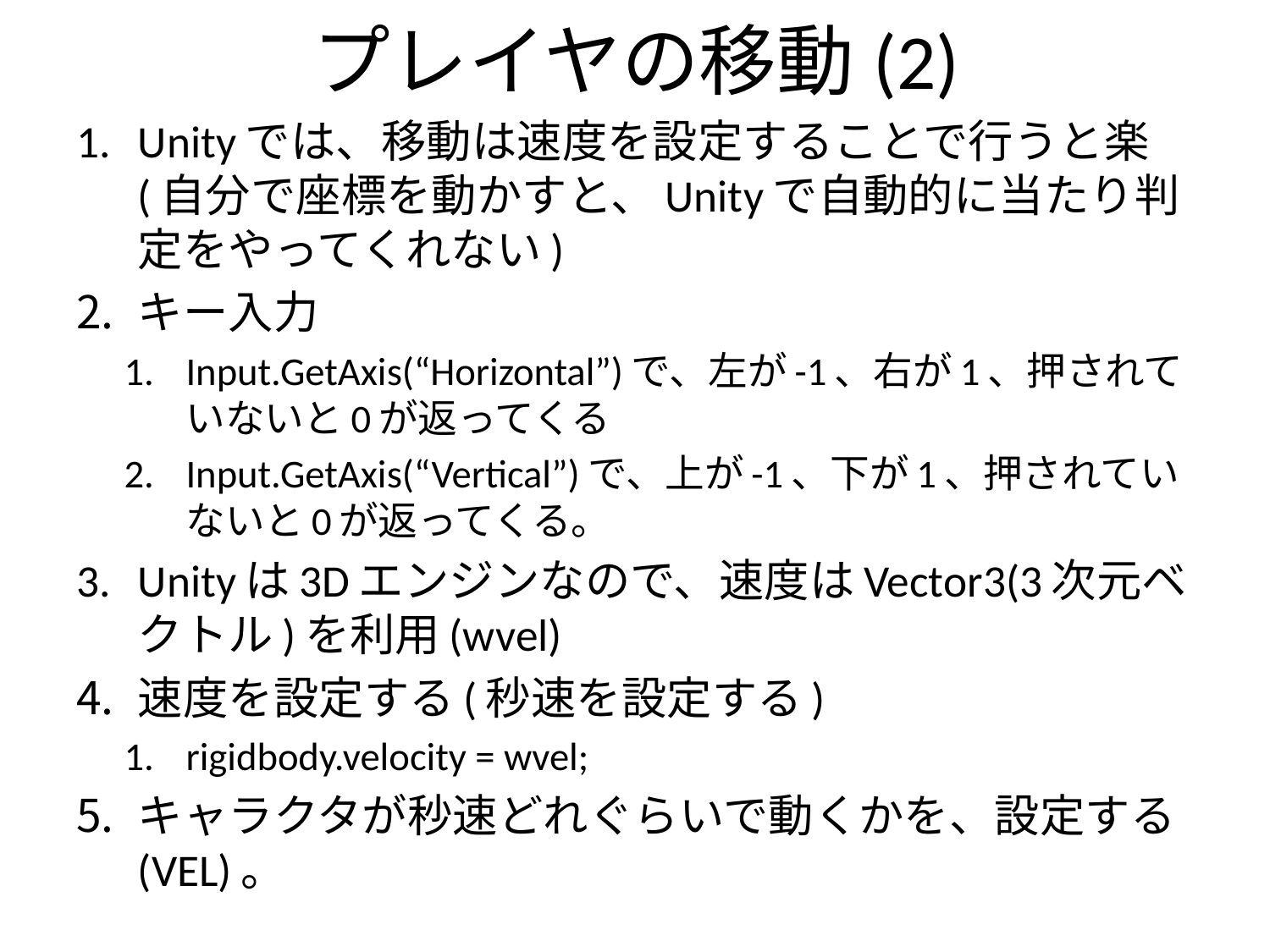

# プレイヤの移動(2)
Unityでは、移動は速度を設定することで行うと楽(自分で座標を動かすと、Unityで自動的に当たり判定をやってくれない)
キー入力
Input.GetAxis(“Horizontal”)で、左が-1、右が1、押されていないと0が返ってくる
Input.GetAxis(“Vertical”)で、上が-1、下が1、押されていないと0が返ってくる。
Unityは3Dエンジンなので、速度はVector3(3次元ベクトル)を利用(wvel)
速度を設定する(秒速を設定する)
rigidbody.velocity = wvel;
キャラクタが秒速どれぐらいで動くかを、設定する(VEL)。